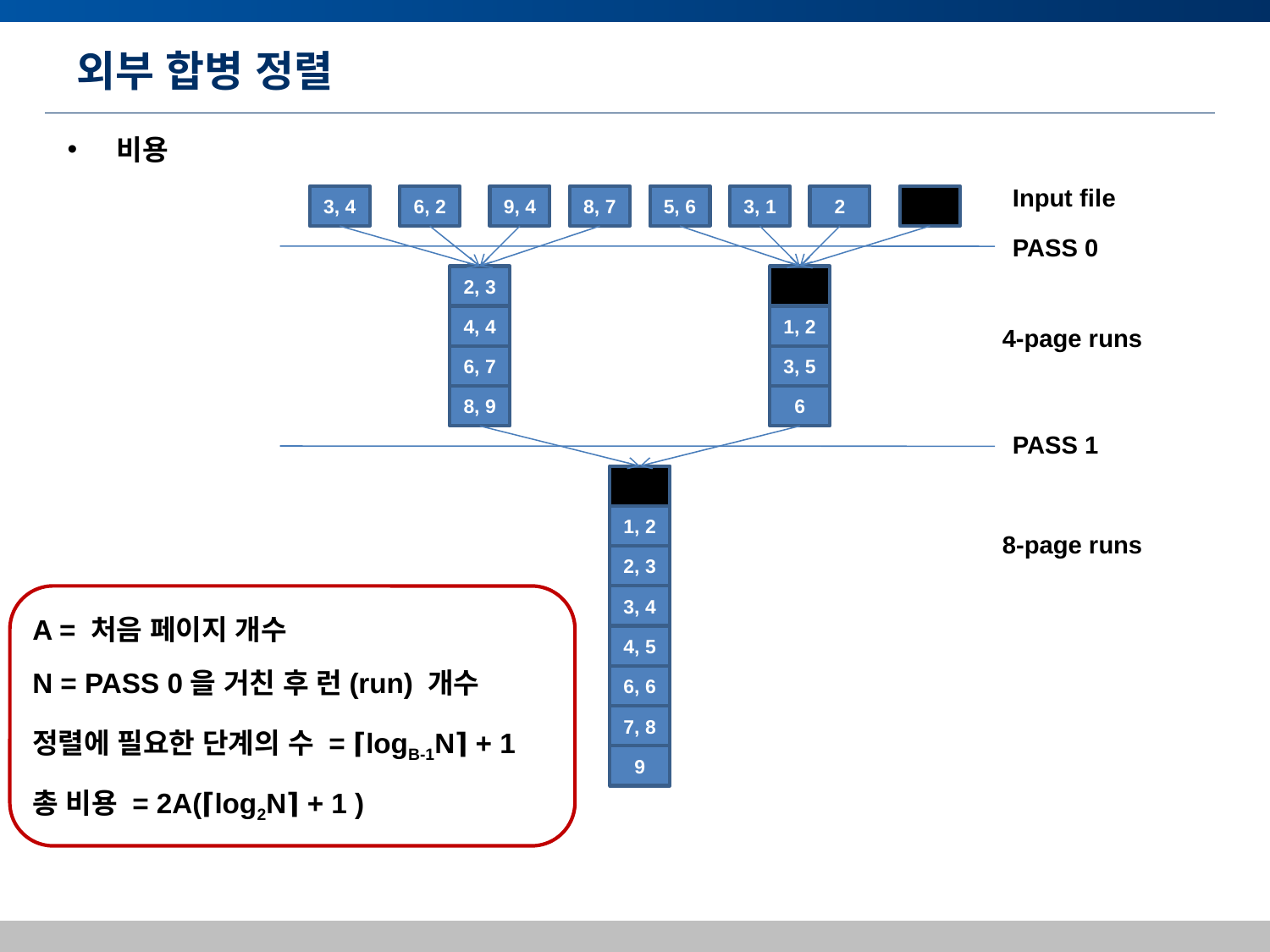

# 외부 합병 정렬
  비용
Input file
3, 4
6, 2
9, 4
8, 7
5, 6
3, 1
2

PASS 0
2, 3

4, 4
1, 2
4-page runs
6, 7
3, 5
8, 9
6
PASS 1

1, 2
8-page runs
2, 3

3, 4
A = 처음 페이지 개수
4, 5
N = PASS 0을 거친 후 런(run) 개수
6, 6
7, 8
정렬에 필요한 단계의 수 = ⌈logB-1N⌉ + 1
9
총 비용 = 2A(⌈log2N⌉ + 1 )